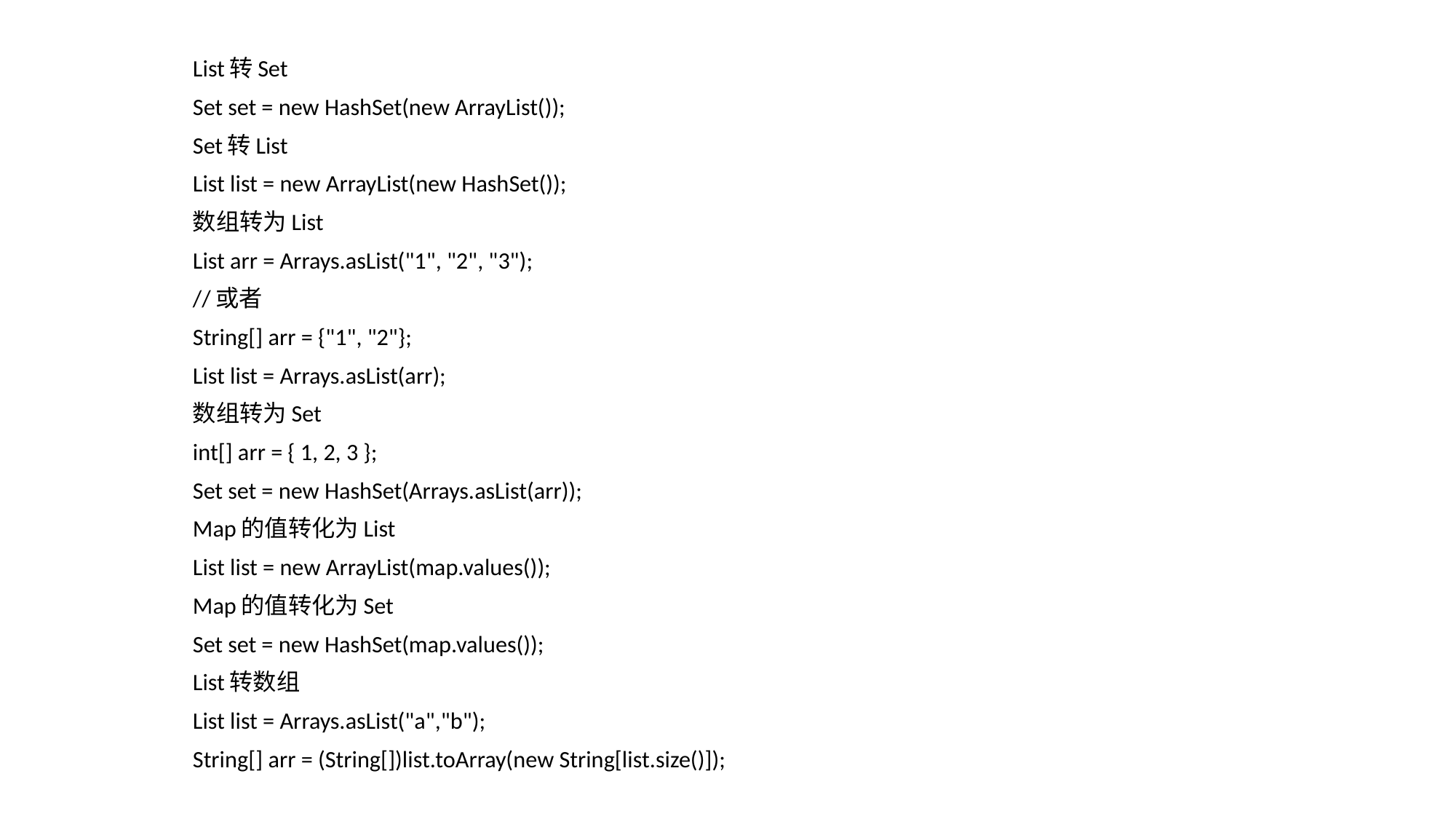

List转Set
Set set = new HashSet(new ArrayList());
Set转List
List list = new ArrayList(new HashSet());
数组转为List
List arr = Arrays.asList("1", "2", "3");
//或者
String[] arr = {"1", "2"};
List list = Arrays.asList(arr);
数组转为Set
int[] arr = { 1, 2, 3 };
Set set = new HashSet(Arrays.asList(arr));
Map的值转化为List
List list = new ArrayList(map.values());
Map的值转化为Set
Set set = new HashSet(map.values());
List转数组
List list = Arrays.asList("a","b");
String[] arr = (String[])list.toArray(new String[list.size()]);